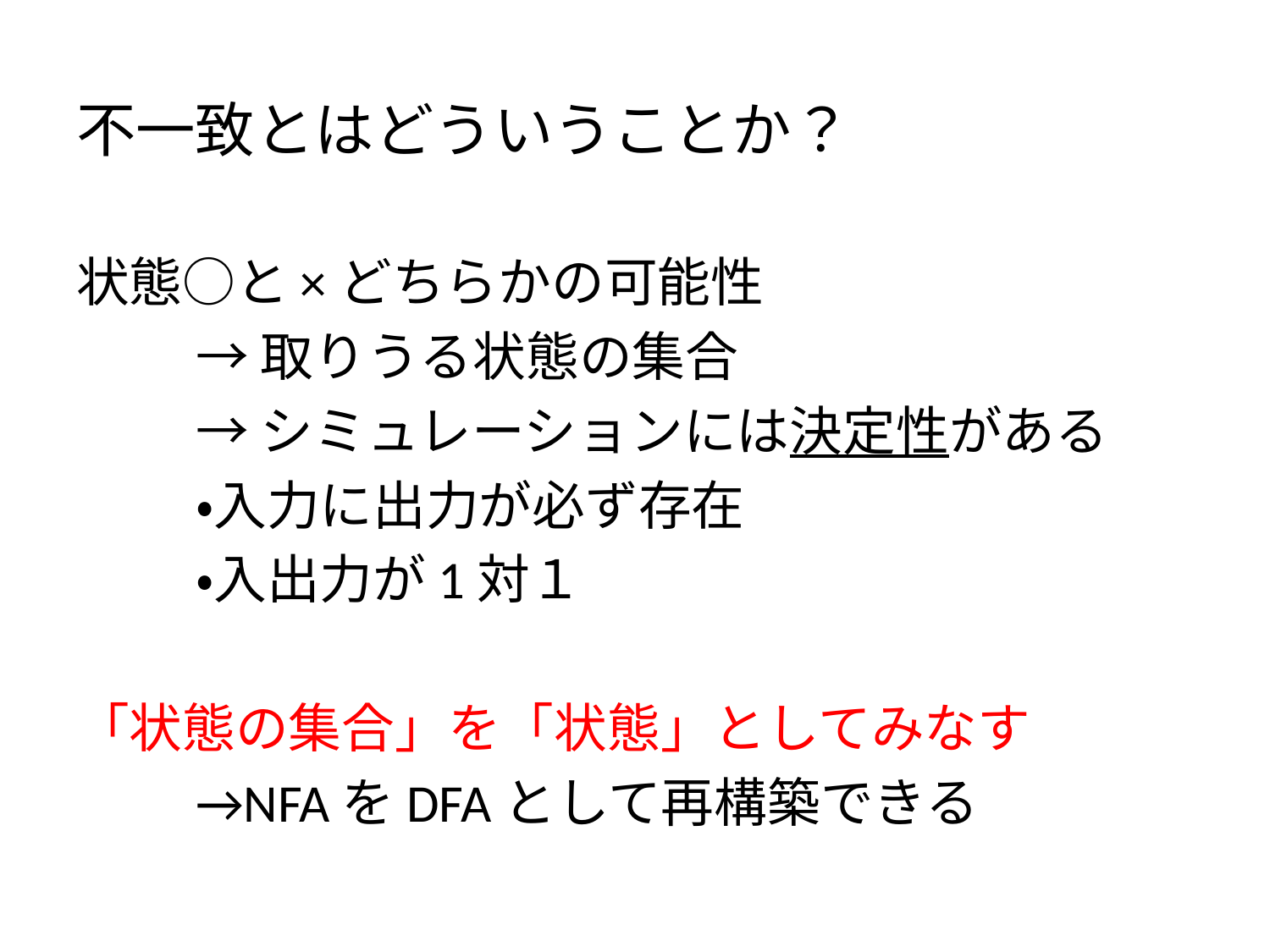

不一致とはどういうことか？

状態○と×どちらかの可能性
	→取りうる状態の集合
		→シミュレーションには決定性がある
			・入力に出力が必ず存在
			・入出力が1対１

「状態の集合」を「状態」としてみなす
	→NFAをDFAとして再構築できる